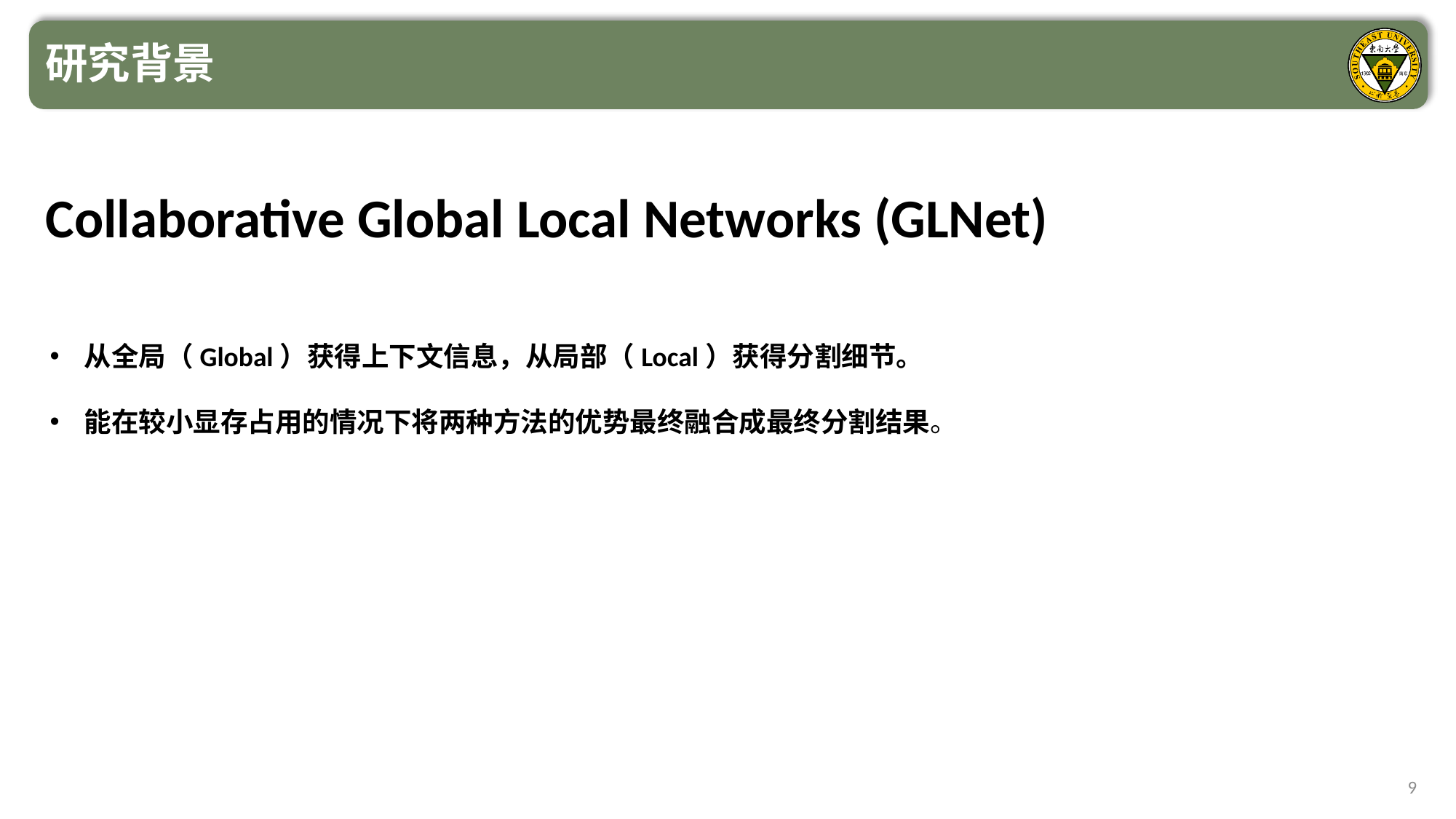

研究背景
Collaborative Global Local Networks (GLNet)
从全局（Global）获得上下文信息，从局部（Local）获得分割细节。

能在较小显存占用的情况下将两种方法的优势最终融合成最终分割结果。
9